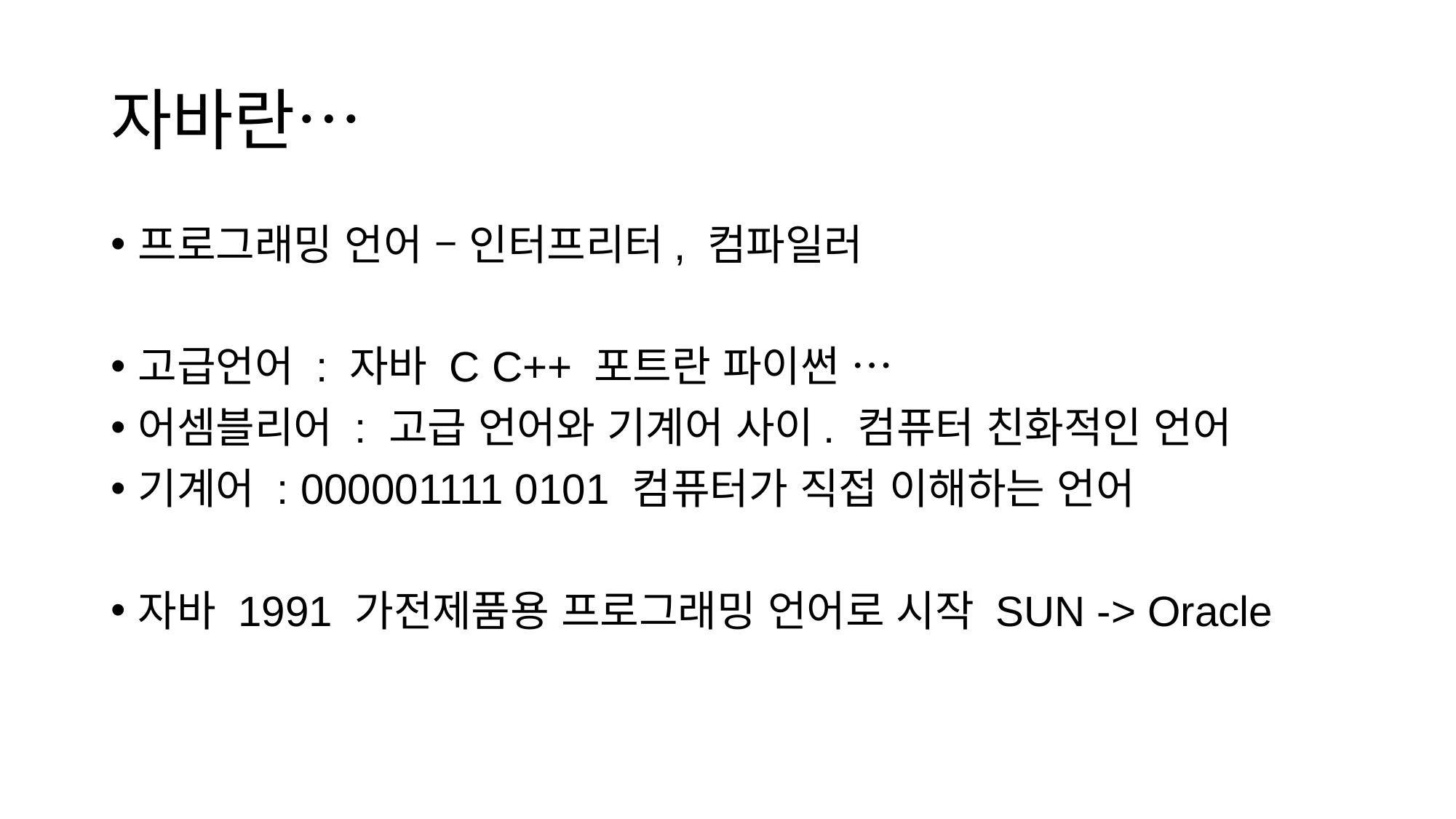

# 자바란…
프로그래밍 언어 – 인터프리터, 컴파일러

고급언어 : 자바 C C++ 포트란 파이썬 …
어셈블리어 : 고급 언어와 기계어 사이. 컴퓨터 친화적인 언어
기계어 : 000001111 0101 컴퓨터가 직접 이해하는 언어

자바 1991 가전제품용 프로그래밍 언어로 시작 SUN -> Oracle